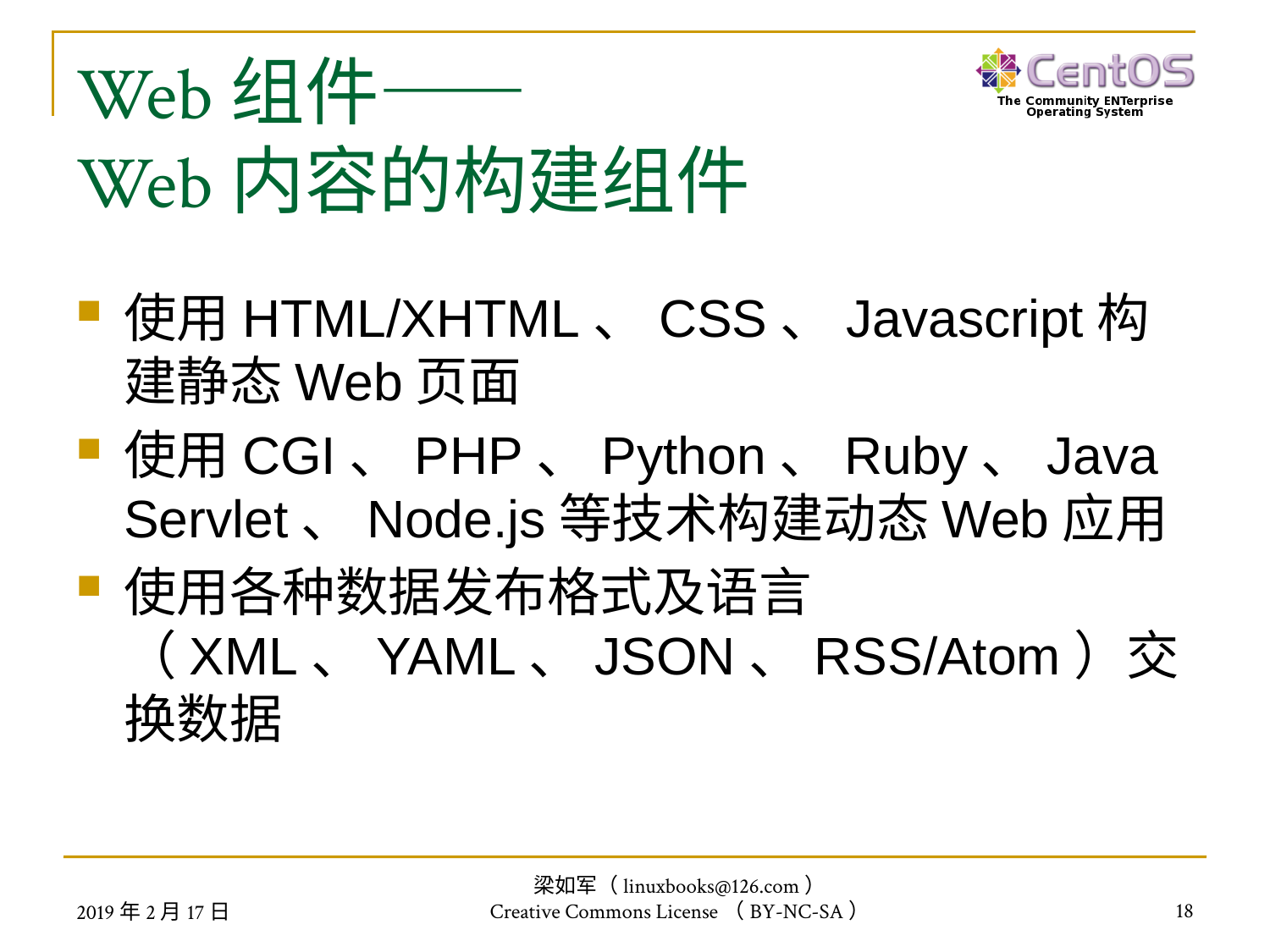

# Web组件—— Web内容的构建组件
使用HTML/XHTML、CSS、Javascript构建静态Web页面
使用CGI、PHP、Python、Ruby、Java Servlet、Node.js等技术构建动态Web应用
使用各种数据发布格式及语言（XML、YAML、JSON、RSS/Atom）交换数据
梁如军（linuxbooks@126.com）
Creative Commons License（BY-NC-SA）
2019年2月17日
18